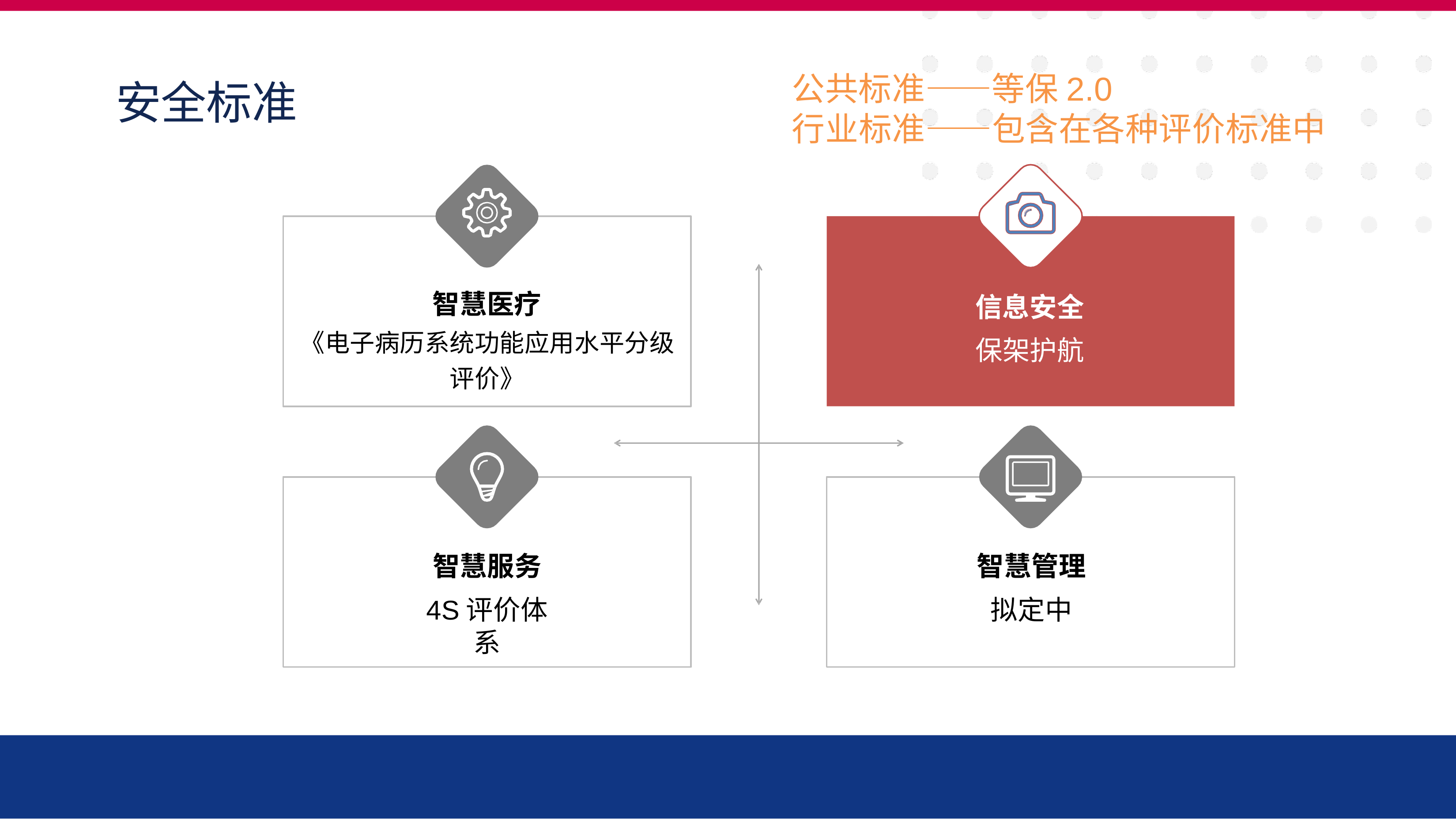

# 公共标准——等保2.0
行业标准——包含在各种评价标准中
安全标准

智慧医疗
《电子病历系统功能应用水平分级 评价》
信息安全
保架护航

智慧服务
4S评价体系
智慧管理
拟定中